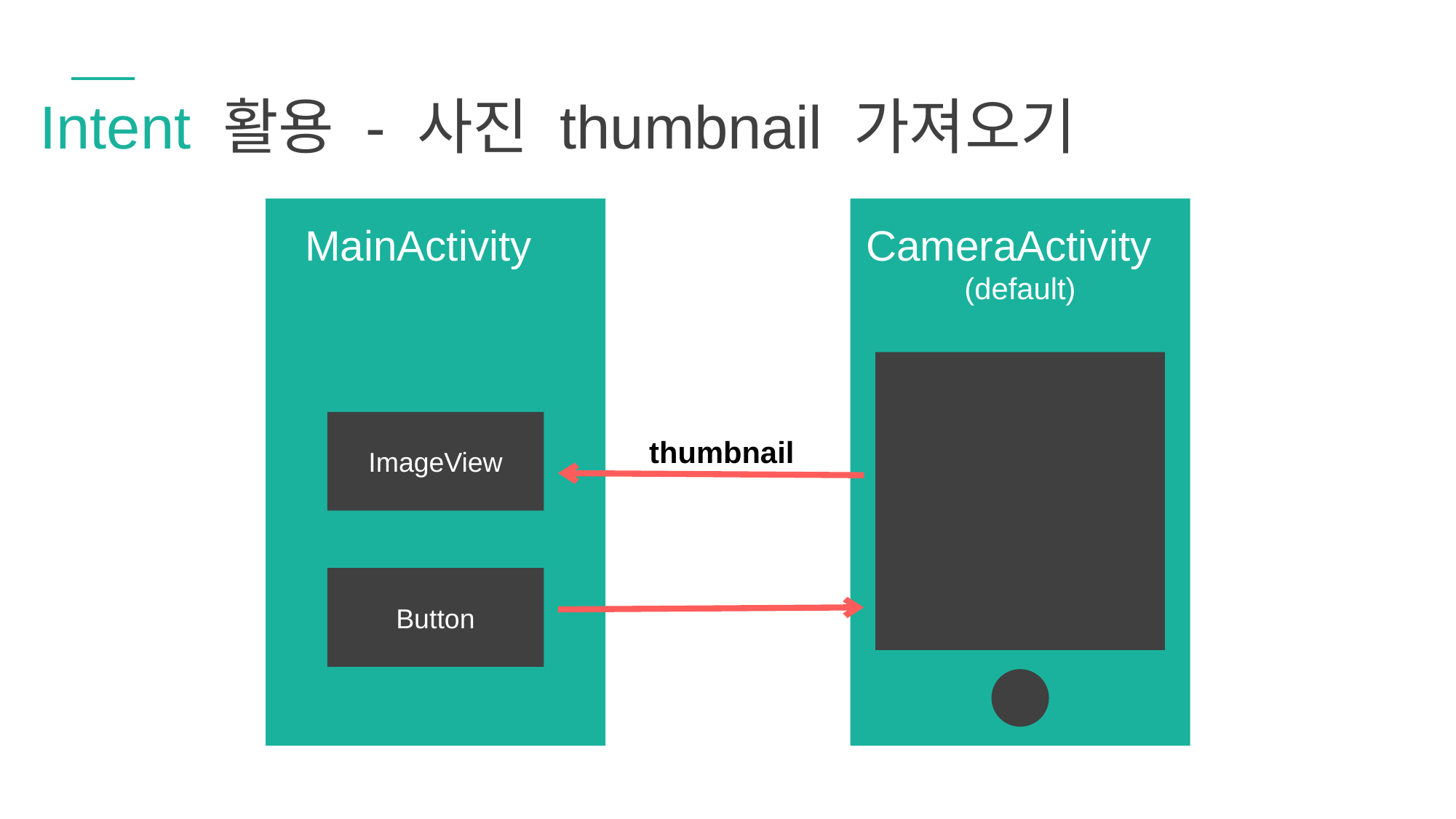

Intent 활용 - 사진 thumbnail 가져오기

MainActivity
ImageView
Button

CameraActivity
(default)

thumbnail